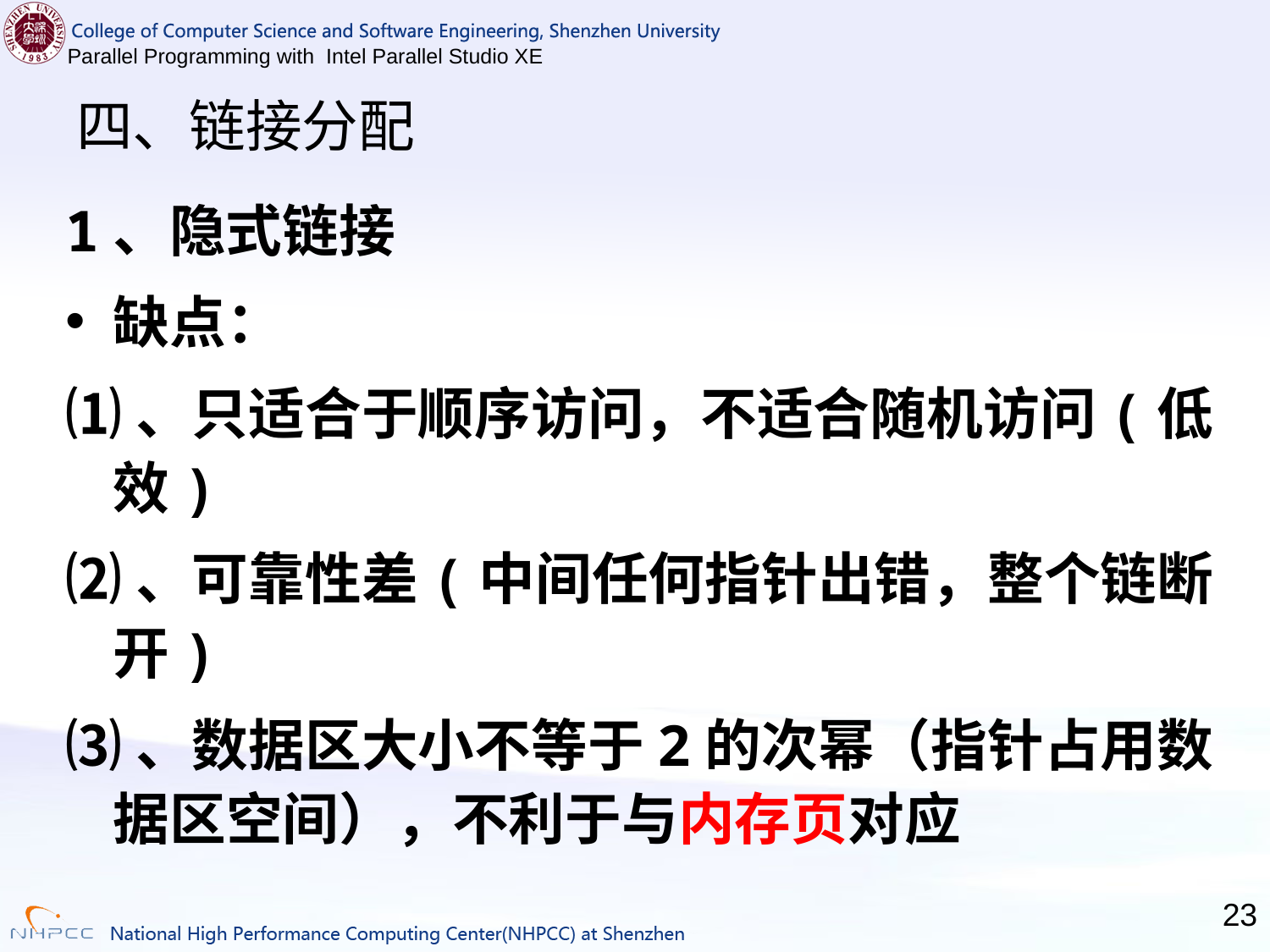

# 四、链接分配
1、隐式链接
缺点：
⑴、只适合于顺序访问，不适合随机访问(低效)
⑵、可靠性差(中间任何指针出错，整个链断开)
⑶、数据区大小不等于2的次幂（指针占用数据区空间），不利于与内存页对应
23